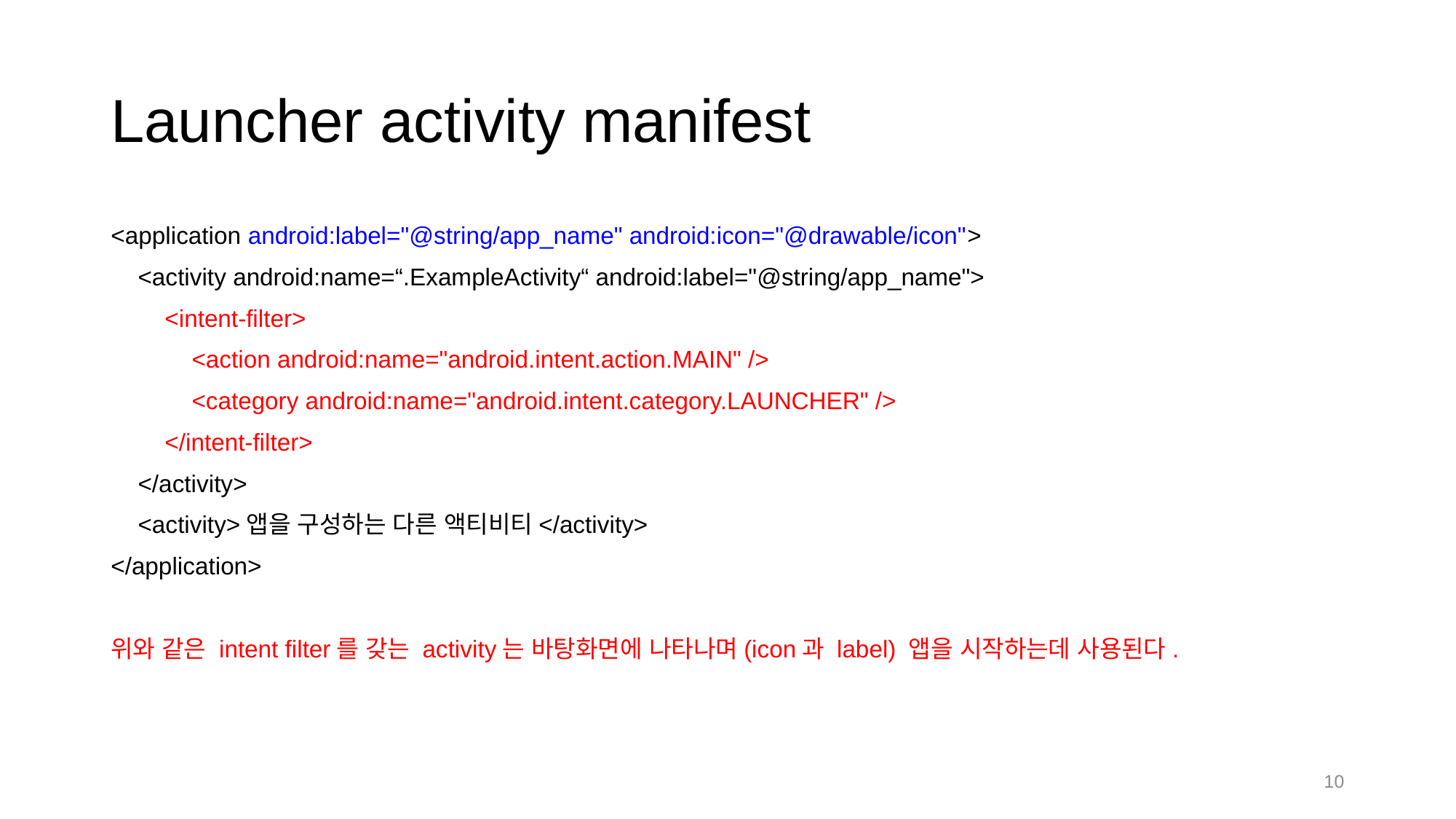

# Launcher activity manifest
<application android:label="@string/app_name" android:icon="@drawable/icon">
    <activity android:name=“.ExampleActivity“ android:label="@string/app_name">
        <intent-filter>
            <action android:name="android.intent.action.MAIN" />
            <category android:name="android.intent.category.LAUNCHER" />
        </intent-filter>
    </activity>
    <activity>앱을 구성하는 다른 액티비티</activity>
</application>

위와 같은 intent filter를 갖는 activity는 바탕화면에 나타나며(icon과 label) 앱을 시작하는데 사용된다.
10